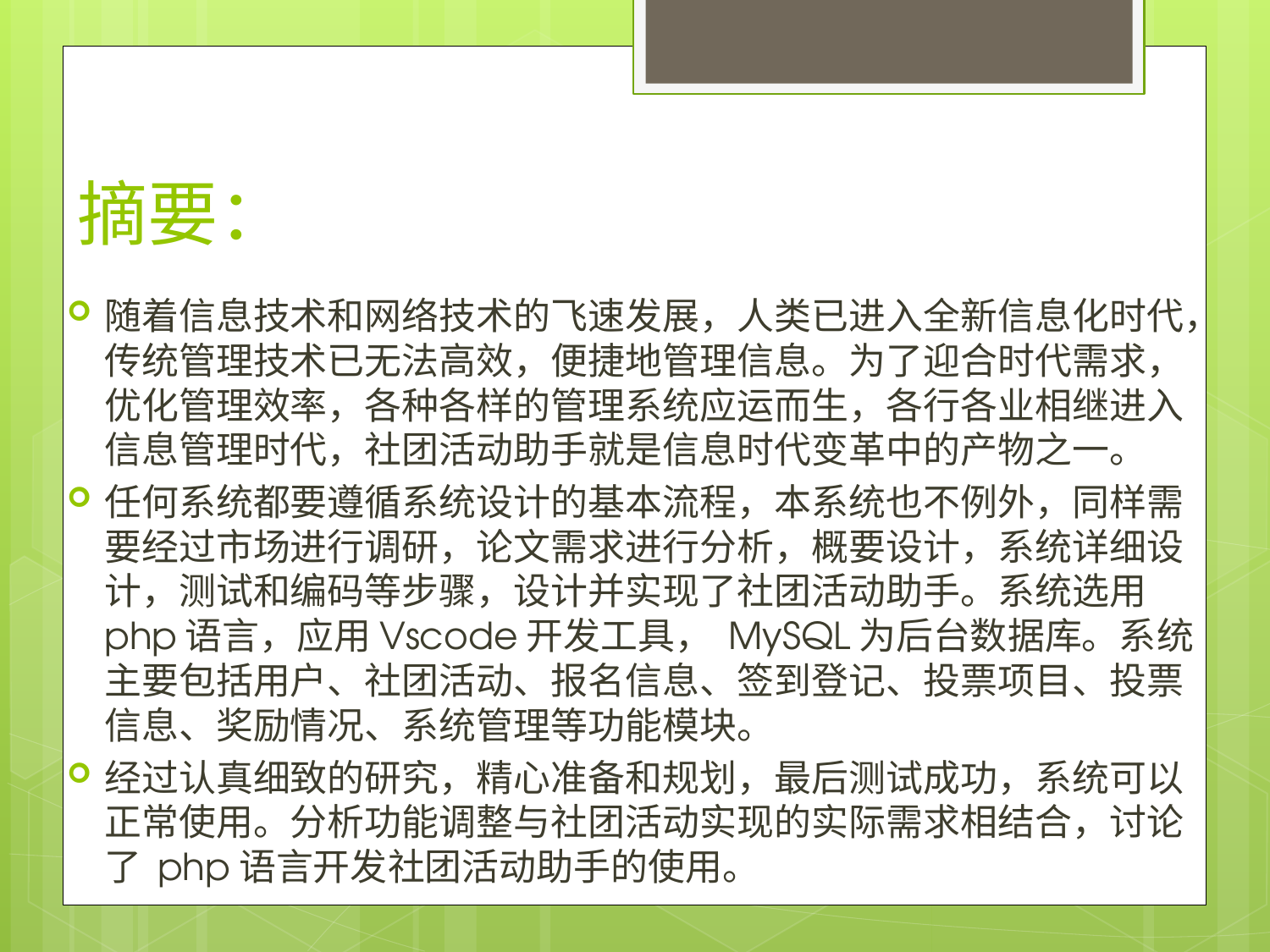

# 摘要：
随着信息技术和网络技术的飞速发展，人类已进入全新信息化时代，传统管理技术已无法高效，便捷地管理信息。为了迎合时代需求，优化管理效率，各种各样的管理系统应运而生，各行各业相继进入信息管理时代，社团活动助手就是信息时代变革中的产物之一。
任何系统都要遵循系统设计的基本流程，本系统也不例外，同样需要经过市场进行调研，论文需求进行分析，概要设计，系统详细设计，测试和编码等步骤，设计并实现了社团活动助手。系统选用 php语言，应用Vscode开发工具， MySQL为后台数据库。系统主要包括用户、社团活动、报名信息、签到登记、投票项目、投票信息、奖励情况、系统管理等功能模块。
经过认真细致的研究，精心准备和规划，最后测试成功，系统可以正常使用。分析功能调整与社团活动实现的实际需求相结合，讨论了 php语言开发社团活动助手的使用。